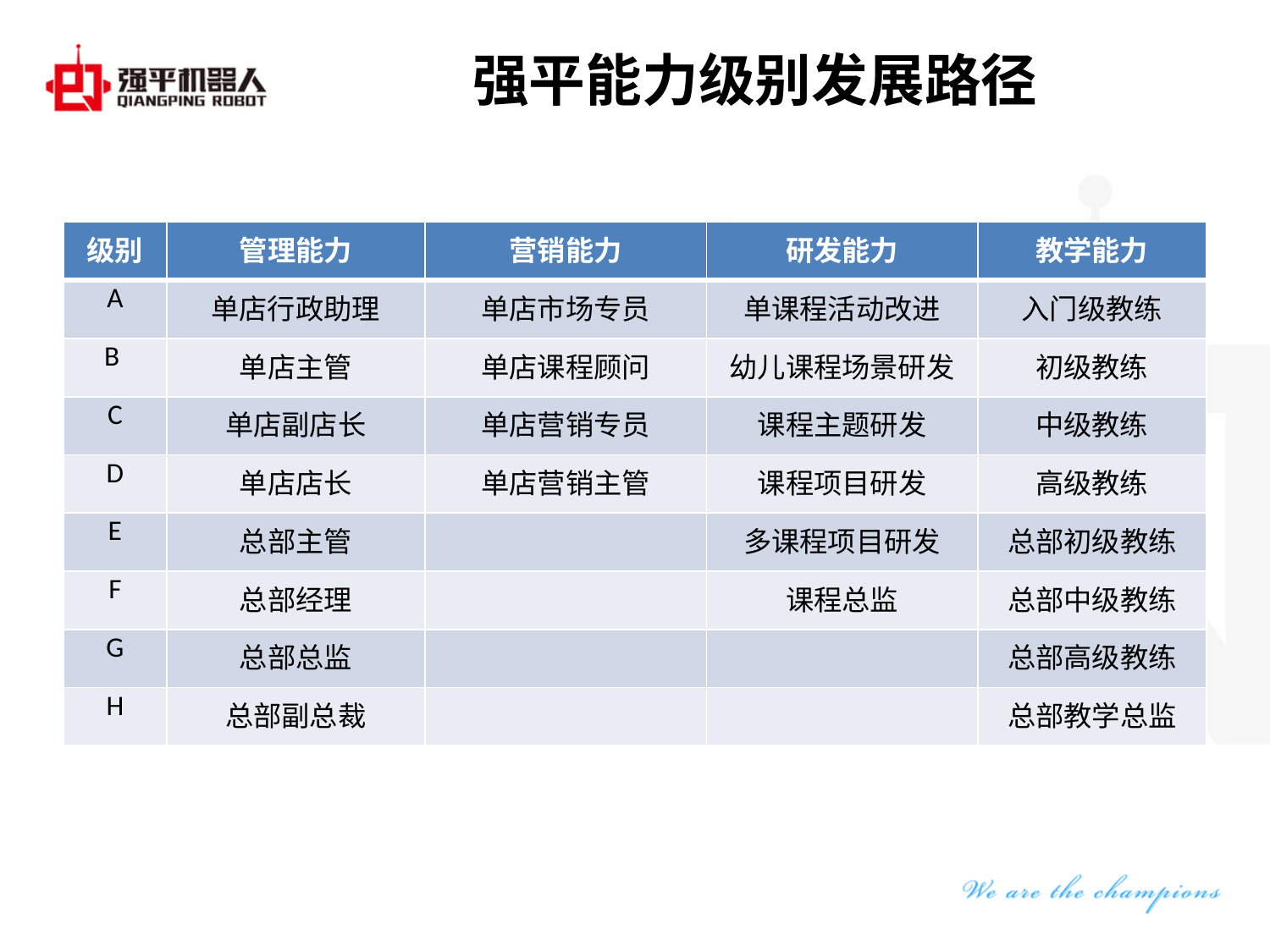

# 强平能力级别发展路径
| 级别 | 管理能力 | 营销能力 | 研发能力 | 教学能力 |
| --- | --- | --- | --- | --- |
| A | 单店行政助理 | 单店市场专员 | 单课程活动改进 | 入门级教练 |
| B | 单店主管 | 单店课程顾问 | 幼儿课程场景研发 | 初级教练 |
| C | 单店副店长 | 单店营销专员 | 课程主题研发 | 中级教练 |
| D | 单店店长 | 单店营销主管 | 课程项目研发 | 高级教练 |
| E | 总部主管 |  | 多课程项目研发 | 总部初级教练 |
| F | 总部经理 |  | 课程总监 | 总部中级教练 |
| G | 总部总监 |  |  | 总部高级教练 |
| H | 总部副总裁 |  |  | 总部教学总监 |